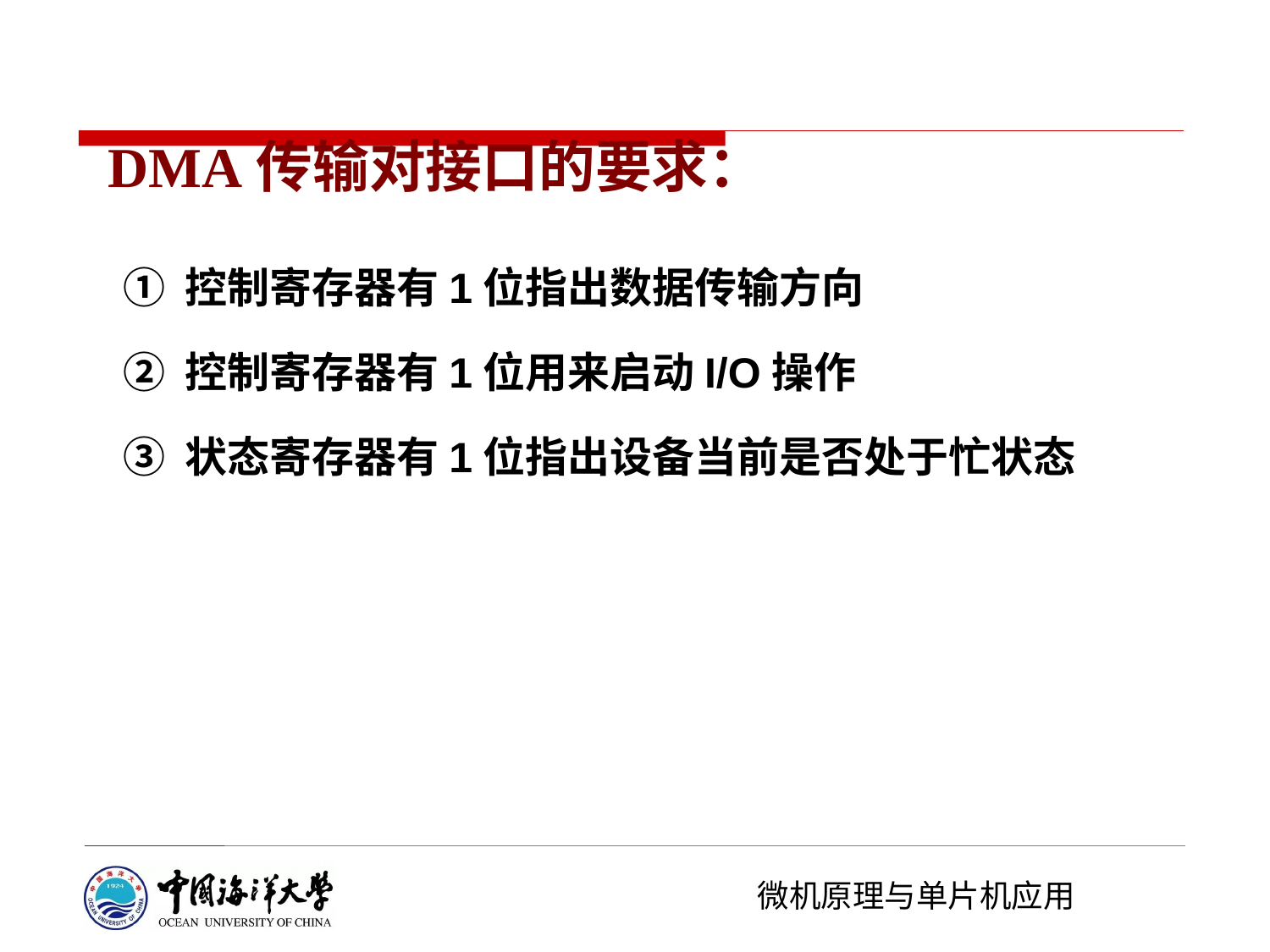

# DMA传输对接口的要求：
① 控制寄存器有1位指出数据传输方向
② 控制寄存器有1位用来启动I/O操作
③ 状态寄存器有1位指出设备当前是否处于忙状态